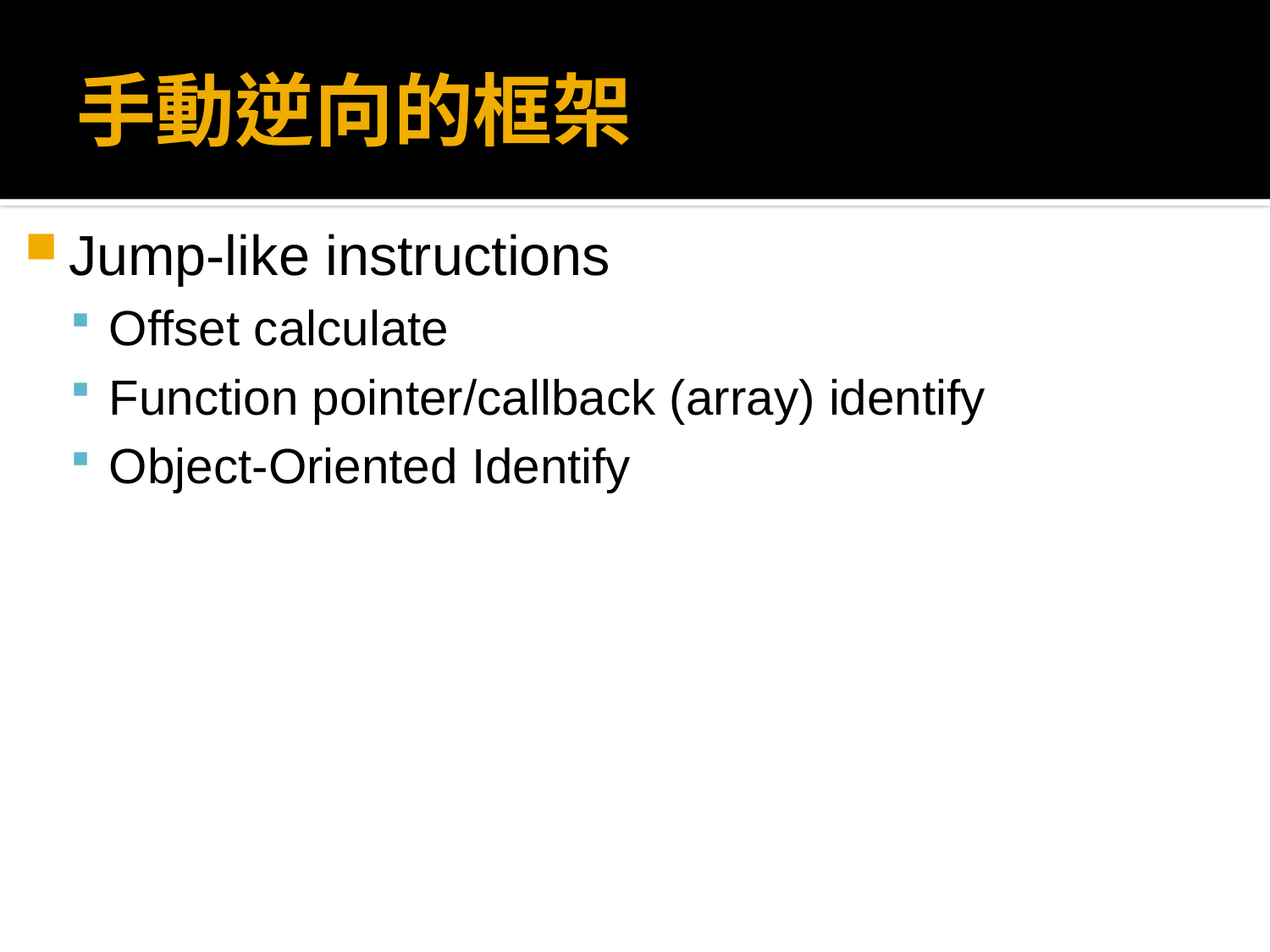

# 手動逆向的框架
Jump-like instructions
Offset calculate
Function pointer/callback (array) identify
Object-Oriented Identify